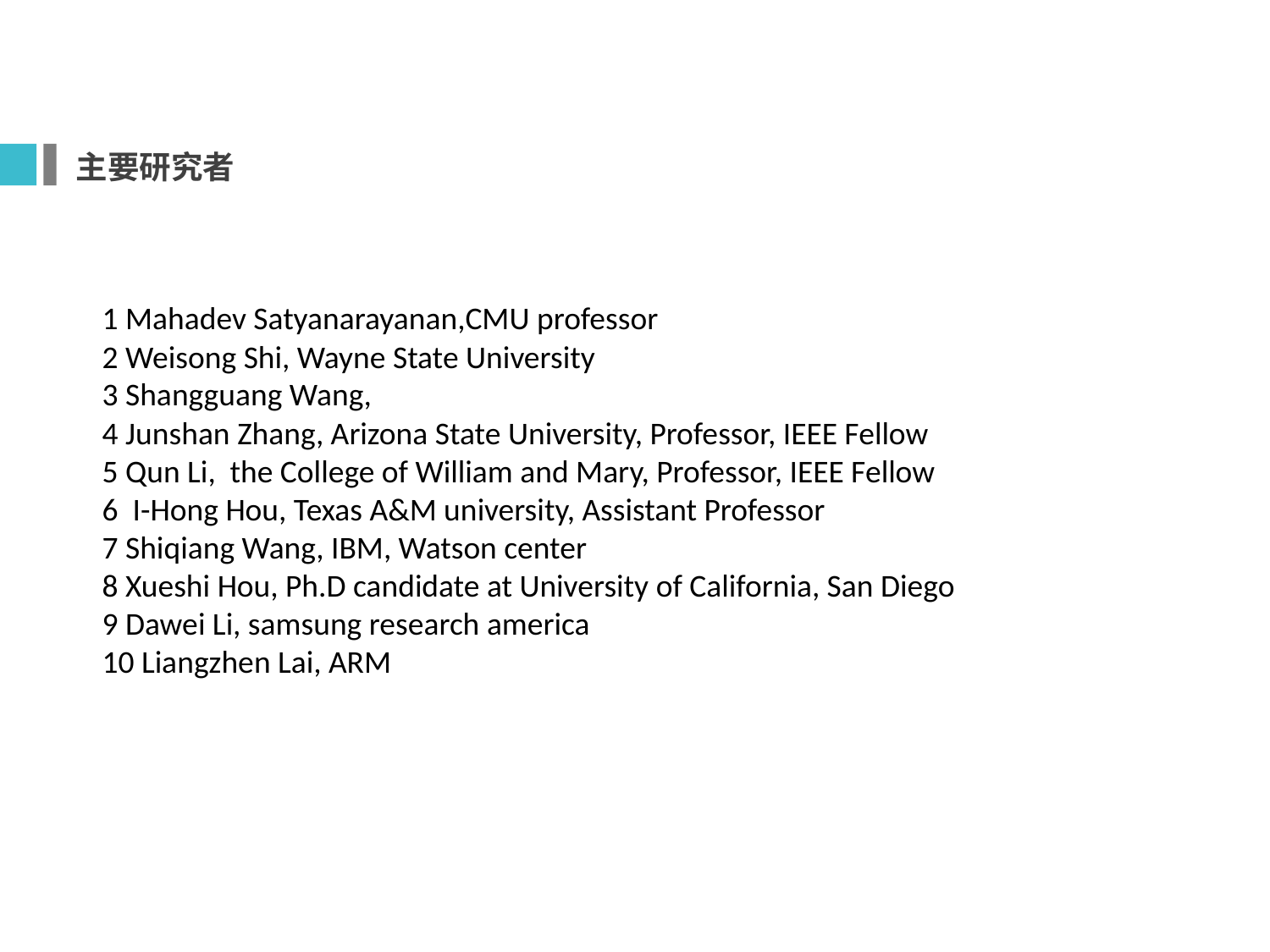

主要研究者

1 Mahadev Satyanarayanan,CMU professor
2 Weisong Shi, Wayne State University
3 Shangguang Wang,
4 Junshan Zhang, Arizona State University, Professor, IEEE Fellow
5 Qun Li,  the College of William and Mary, Professor, IEEE Fellow
6  I-Hong Hou, Texas A&M university, Assistant Professor
7 Shiqiang Wang, IBM, Watson center
8 Xueshi Hou, Ph.D candidate at University of California, San Diego
9 Dawei Li, samsung research america
10 Liangzhen Lai, ARM